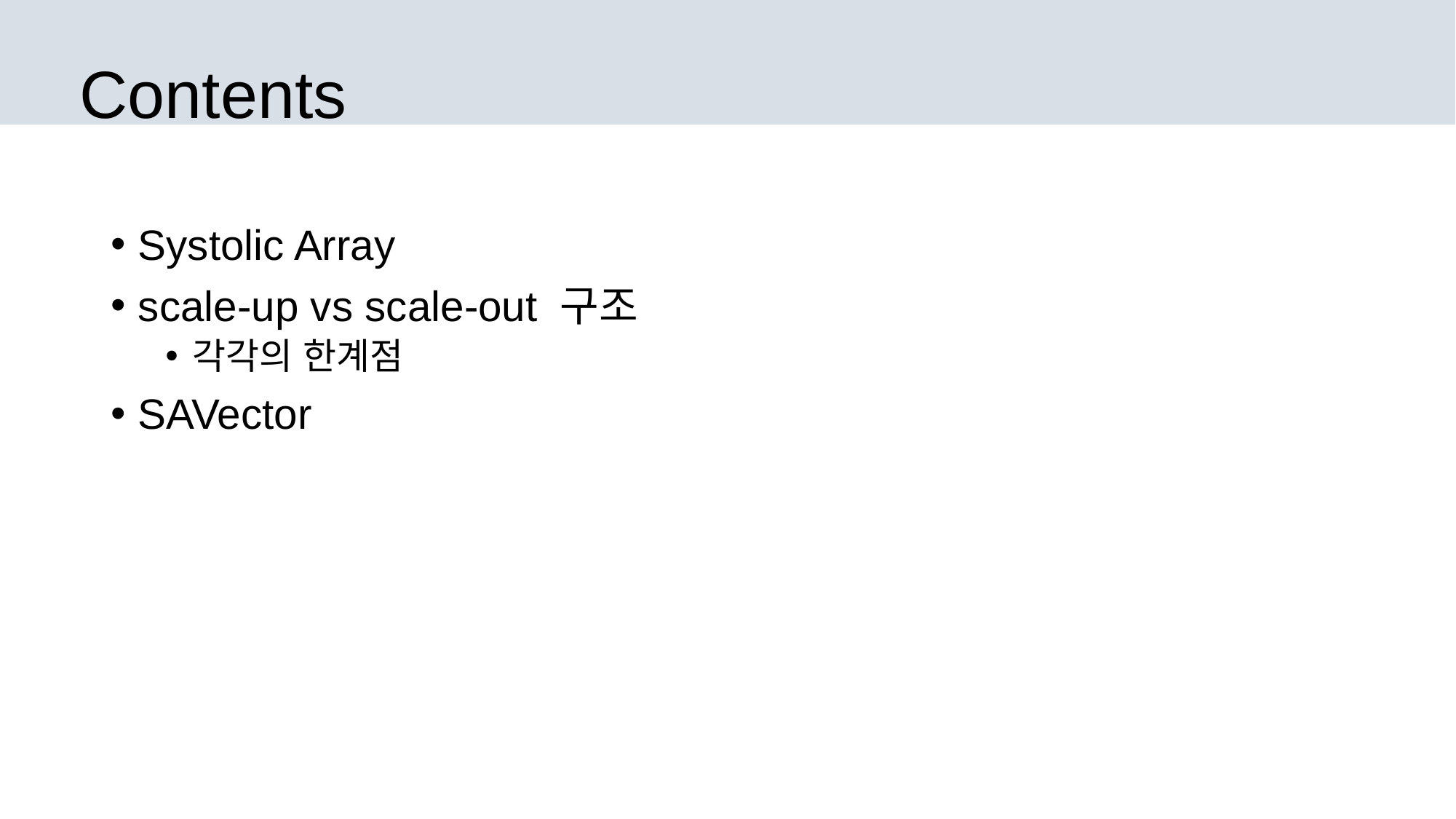

# Contents
Systolic Array
scale-up vs scale-out 구조
각각의 한계점
SAVector